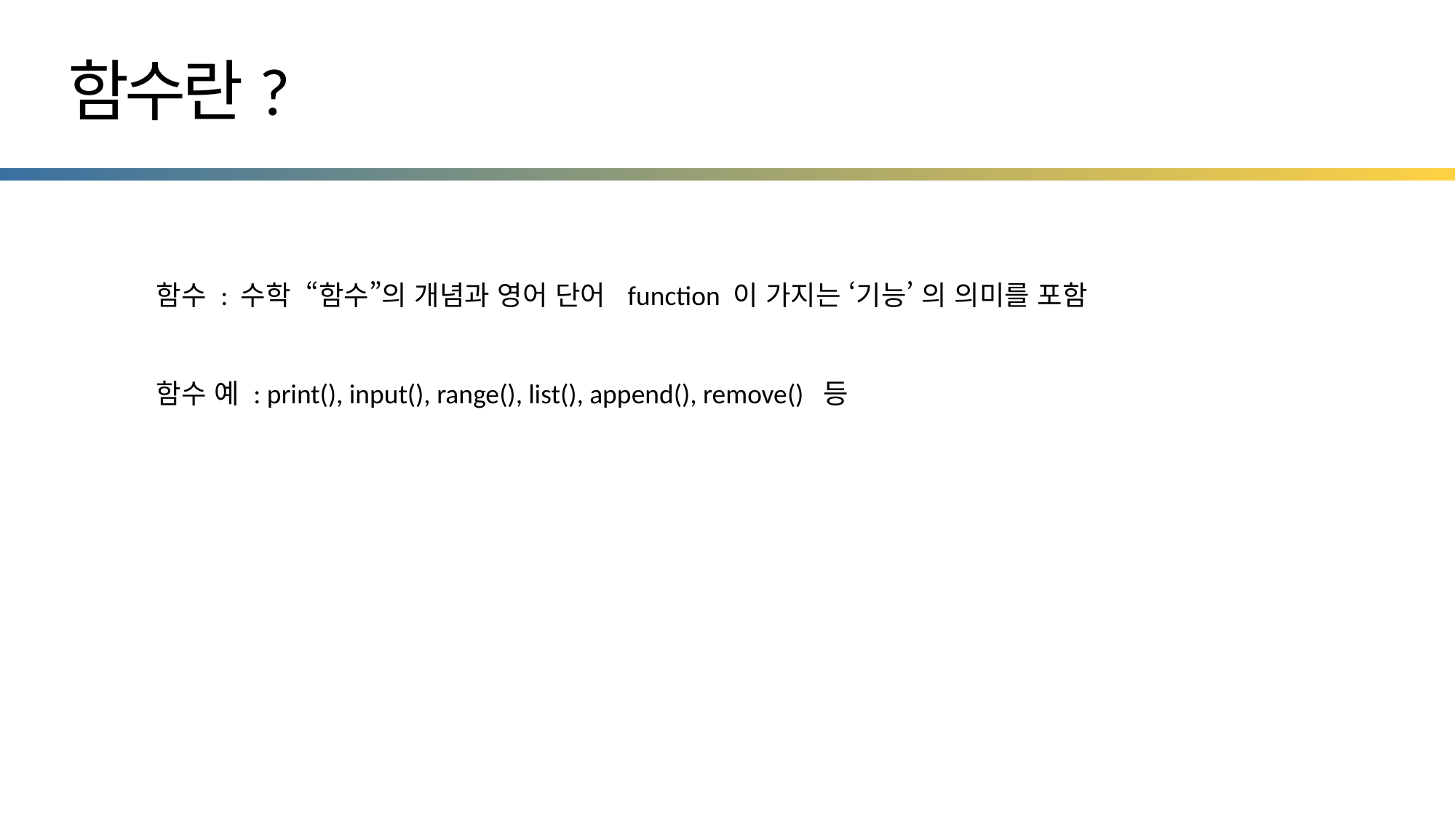

# 함수란?
함수 : 수학  “함수”의 개념과 영어 단어  function 이 가지는 ‘기능’ 의 의미를 포함

함수 예 : print(), input(), range(), list(), append(), remove()  등